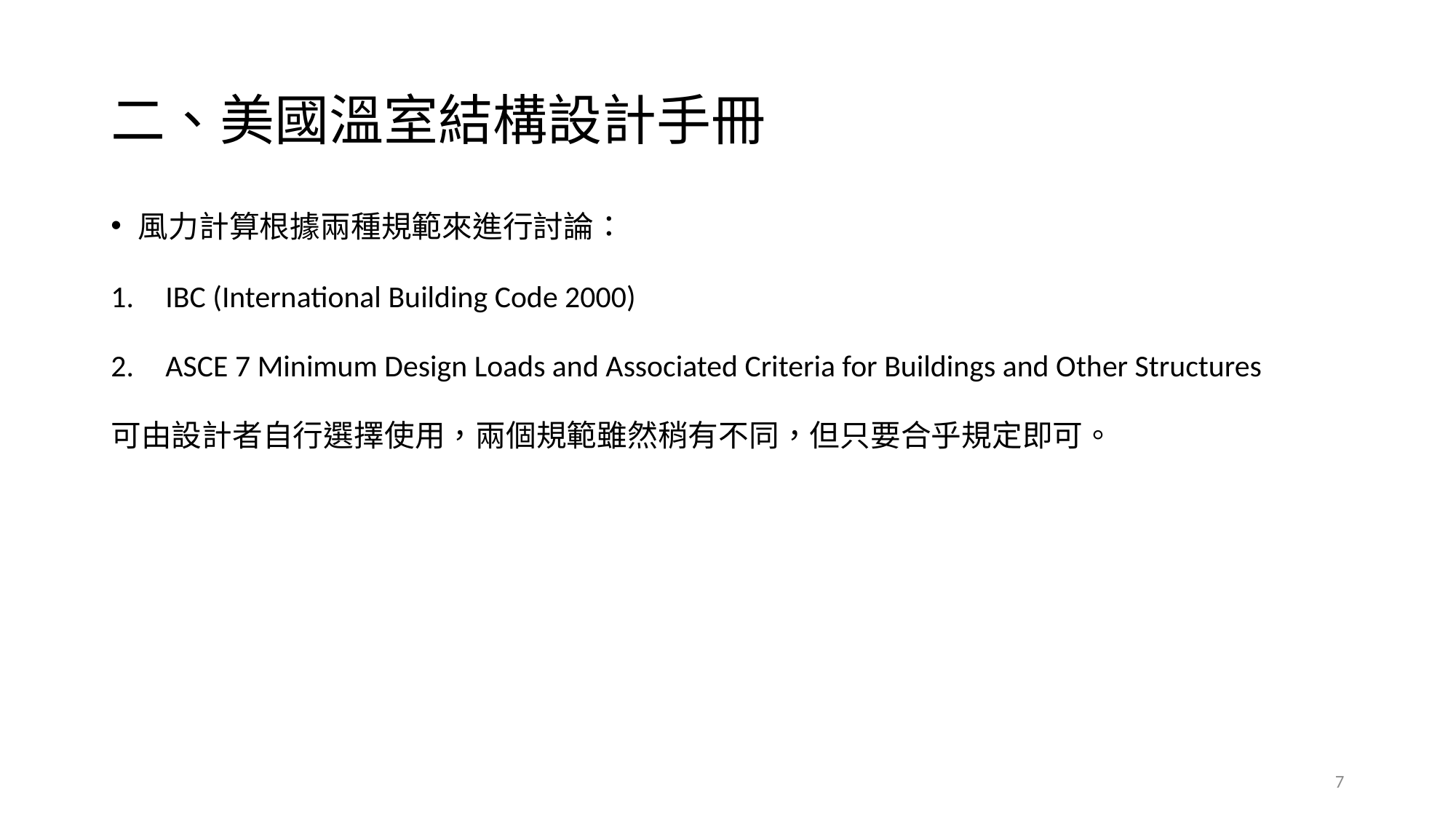

# 二、美國溫室結構設計手冊
風力計算根據兩種規範來進行討論：
IBC (International Building Code 2000)
ASCE 7 Minimum Design Loads and Associated Criteria for Buildings and Other Structures
可由設計者自行選擇使用，兩個規範雖然稍有不同，但只要合乎規定即可。
7